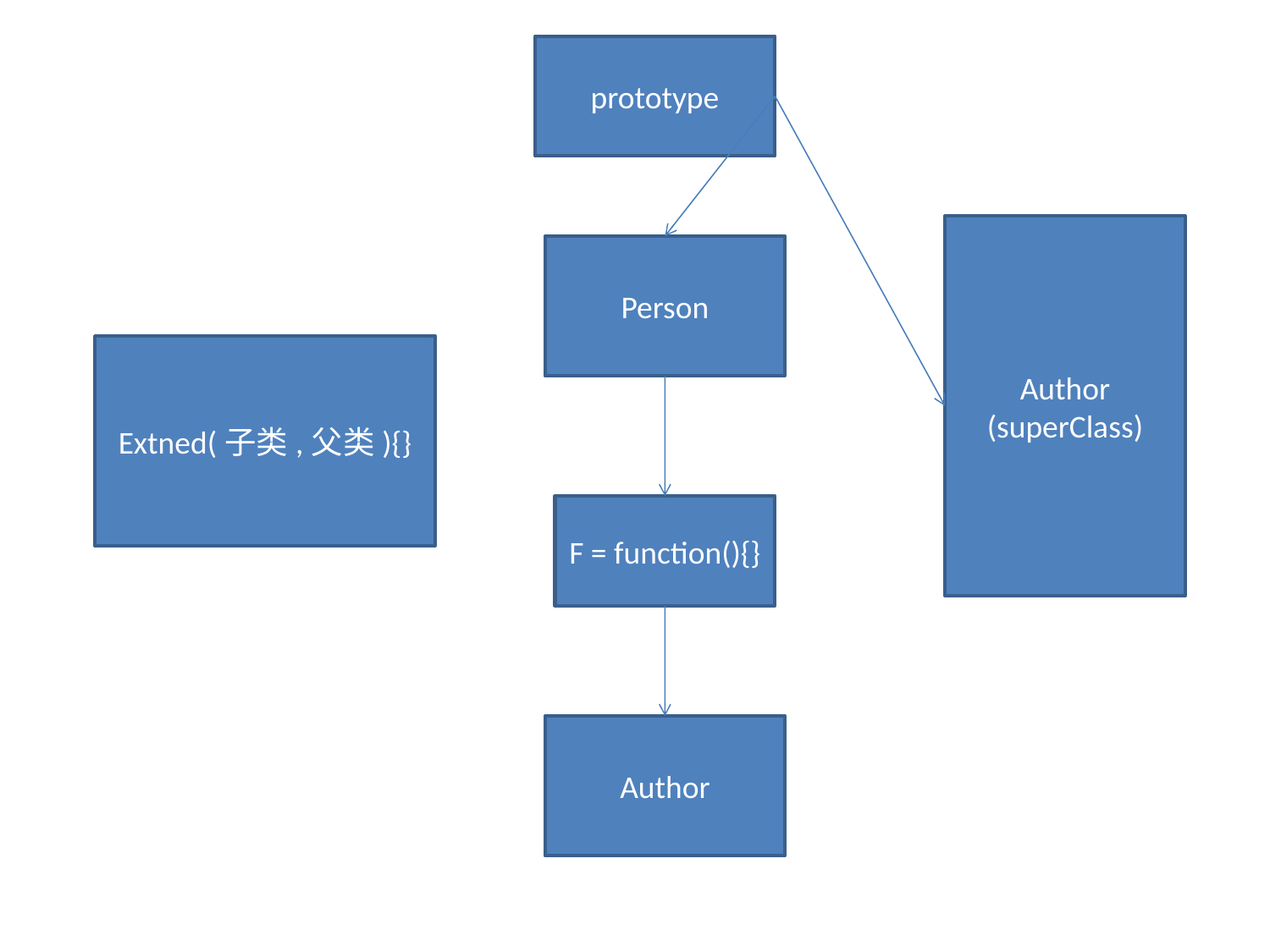

prototype
Author
(superClass)
Person
Extned(子类,父类){}
F = function(){}
Author